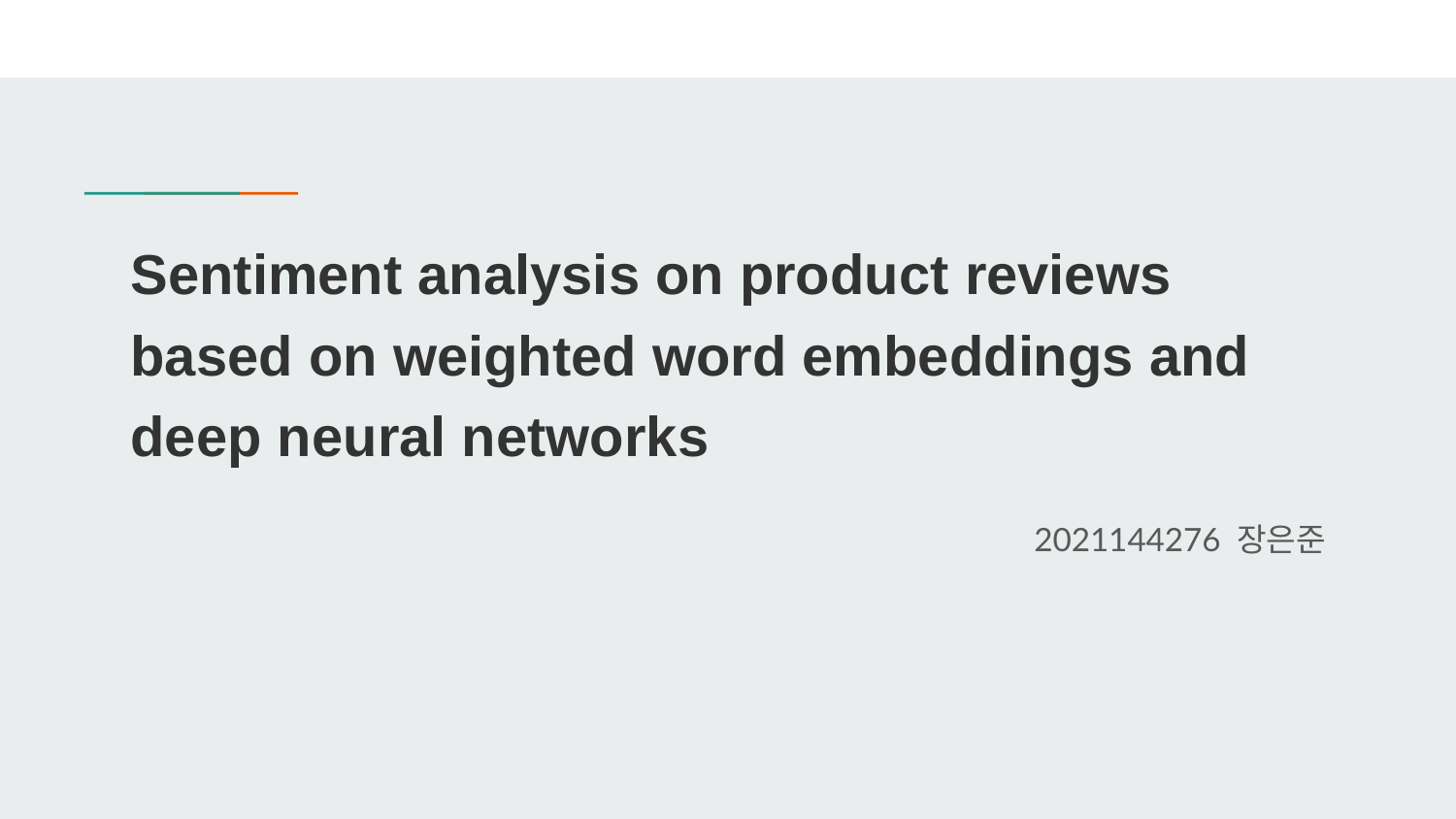

# Sentiment analysis on product reviews based on weighted word embeddings and deep neural networks

2021144276 장은준